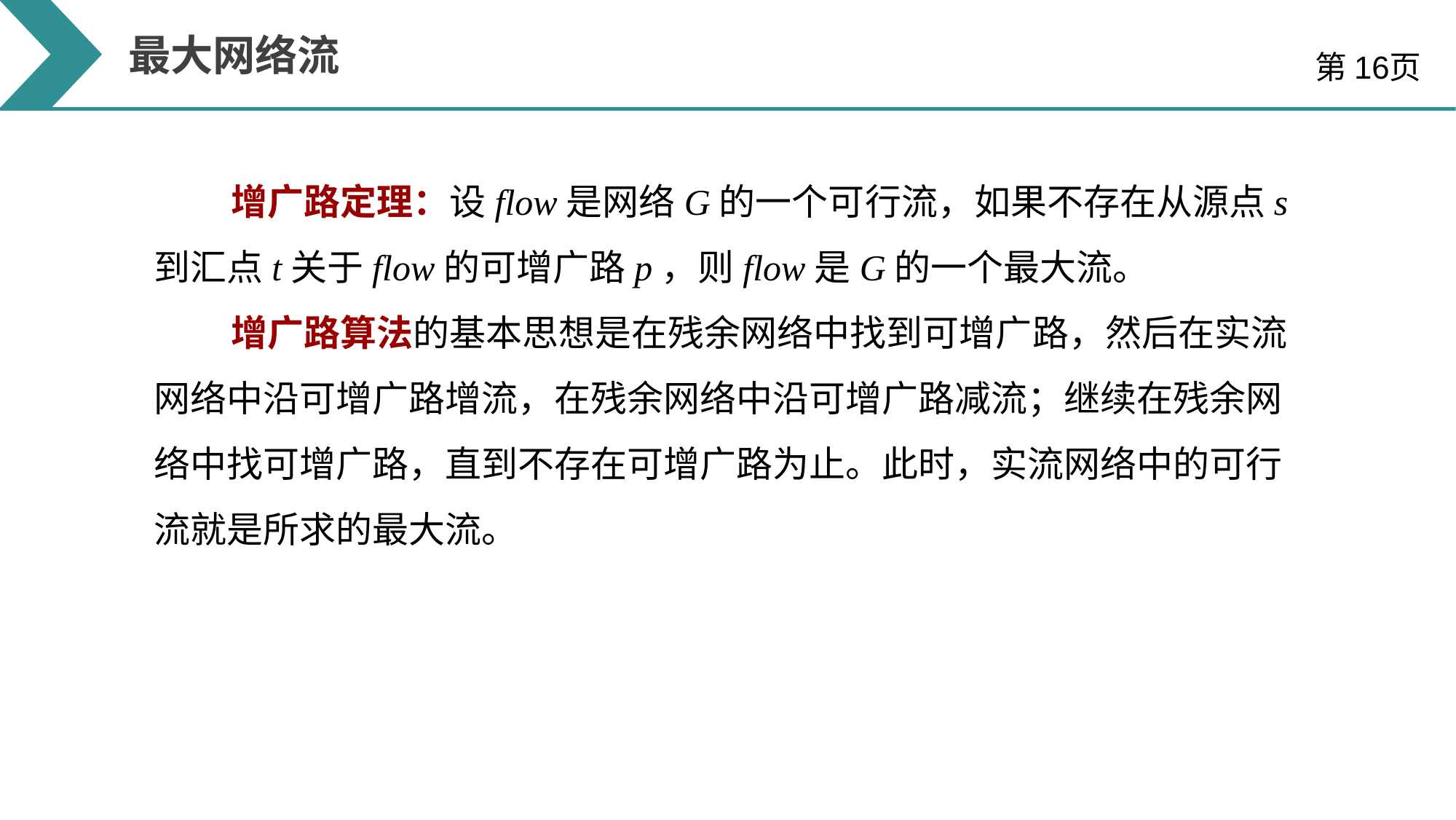

最大网络流
第16页
增广路定理：设flow是网络G的一个可行流，如果不存在从源点s到汇点t关于flow的可增广路p，则flow是G的一个最大流。
增广路算法的基本思想是在残余网络中找到可增广路，然后在实流网络中沿可增广路增流，在残余网络中沿可增广路减流；继续在残余网络中找可增广路，直到不存在可增广路为止。此时，实流网络中的可行流就是所求的最大流。